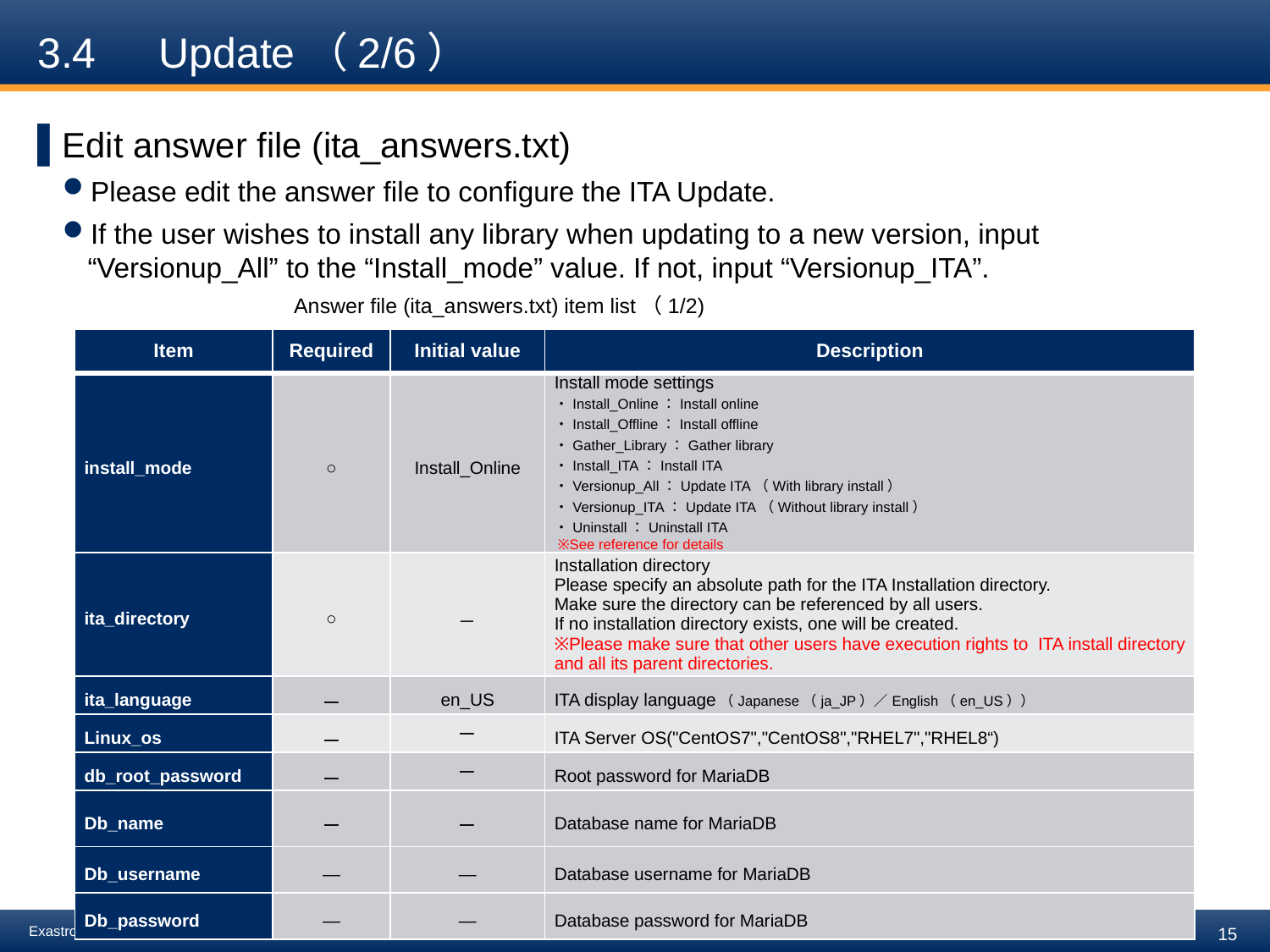

# 3.4　Update（2/6）
Edit answer file (ita_answers.txt)
Please edit the answer file to configure the ITA Update.
If the user wishes to install any library when updating to a new version, input
“Versionup_All” to the “Install_mode” value. If not, input “Versionup_ITA”.
                                       Answer file (ita_answers.txt) item list（1/2)

| Item | Required | Initial value | Description |
| --- | --- | --- | --- |
| install\_mode | ○ | Install\_Online | Install mode settings ・Install\_Online：Install online ・Install\_Offline：Install offline ・Gather\_Library：Gather library ・Install\_ITA：Install ITA ・Versionup\_All：Update ITA（With library install） ・Versionup\_ITA：Update ITA（Without library install） ・Uninstall：Uninstall ITA ※See reference for details |
| ita\_directory | ○ | － | Installation directory Please specify an absolute path for the ITA Installation directory. Make sure the directory can be referenced by all users. If no installation directory exists, one will be created. ※Please make sure that other users have execution rights to ITA install directory and all its parent directories. |
| ita\_language | ー | en\_US | ITA display language（Japanese（ja\_JP）／English（en\_US）） |
| Linux\_os | ー | ー | ITA Server OS("CentOS7","CentOS8","RHEL7","RHEL8“) |
| db\_root\_password | ー | ー | Root password for MariaDB |
| Db\_name | ー | ー | Database name for MariaDB |
| Db\_username | ― | ― | Database username for MariaDB |
| Db\_password | ― | ― | Database password for MariaDB |